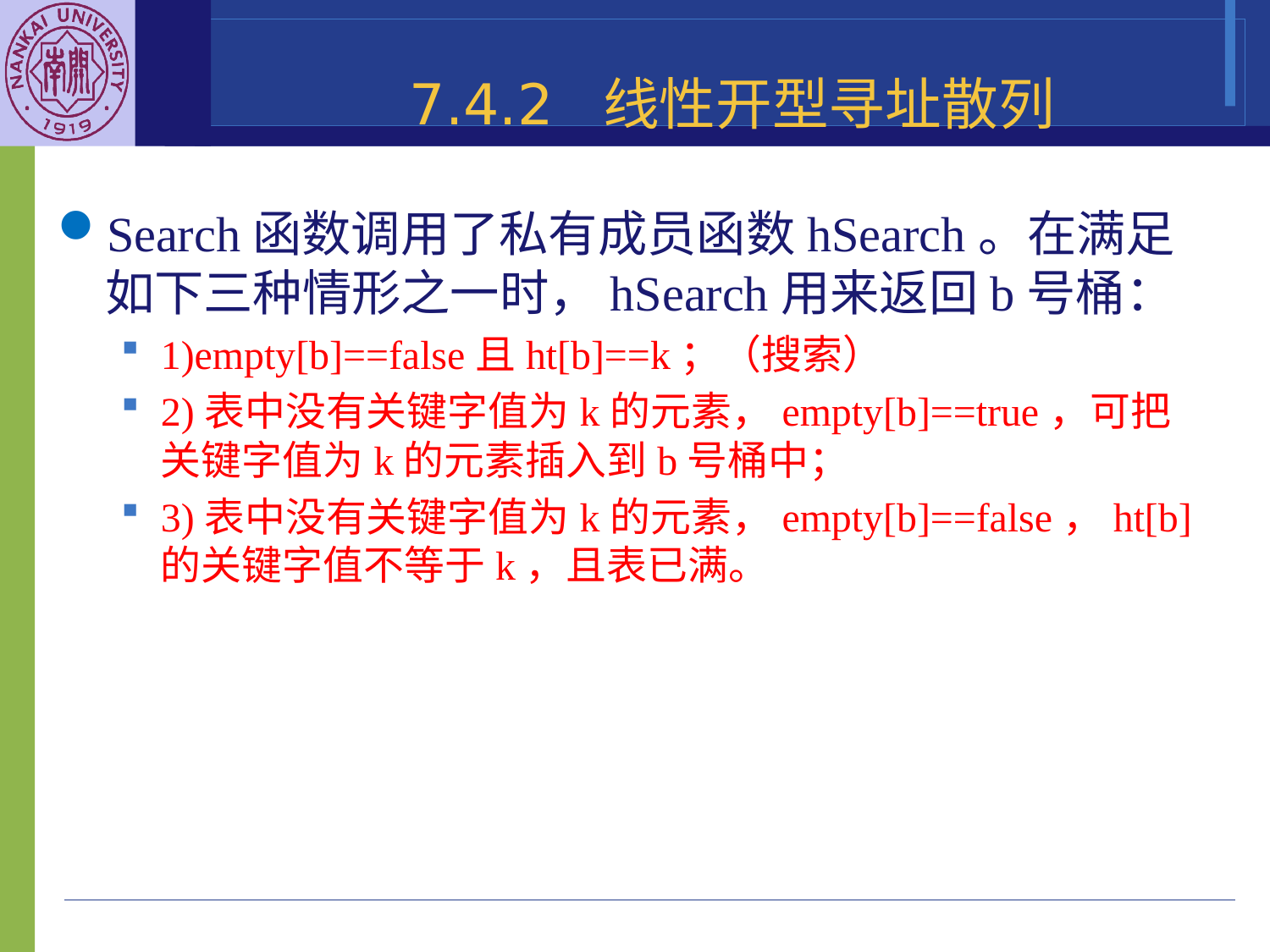

7.4.2  线性开型寻址散列
Search函数调用了私有成员函数hSearch。在满足如下三种情形之一时，hSearch用来返回b号桶：
1)empty[b]==false且ht[b]==k；（搜索）
2)表中没有关键字值为k的元素，empty[b]==true，可把关键字值为k的元素插入到b号桶中；
3)表中没有关键字值为k的元素，empty[b]==false，ht[b]的关键字值不等于k，且表已满。
62